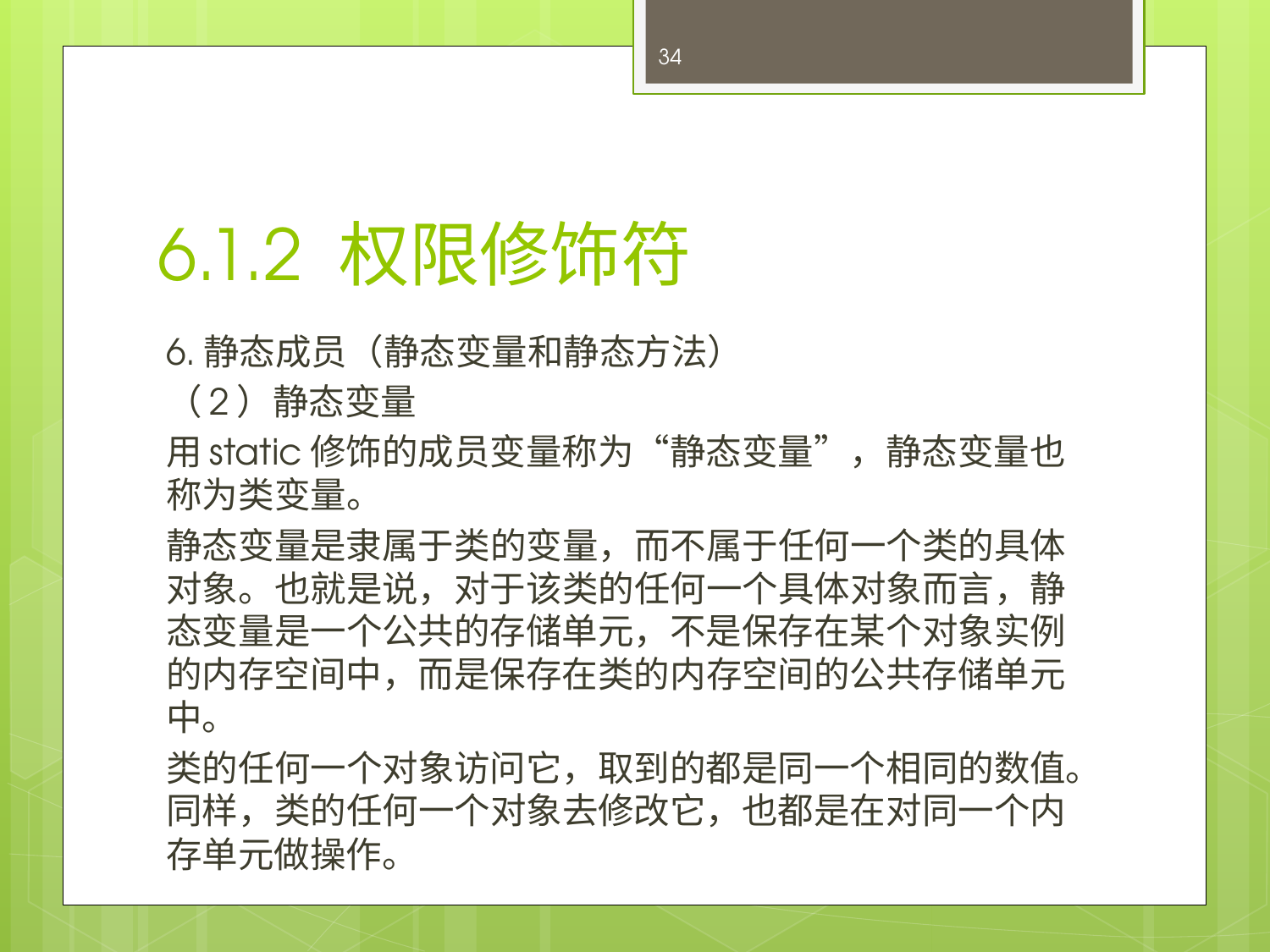

34
# 6.1.2 权限修饰符
6.静态成员（静态变量和静态方法）
（2）静态变量
用static修饰的成员变量称为“静态变量”，静态变量也称为类变量。
静态变量是隶属于类的变量，而不属于任何一个类的具体对象。也就是说，对于该类的任何一个具体对象而言，静态变量是一个公共的存储单元，不是保存在某个对象实例的内存空间中，而是保存在类的内存空间的公共存储单元中。
类的任何一个对象访问它，取到的都是同一个相同的数值。同样，类的任何一个对象去修改它，也都是在对同一个内存单元做操作。